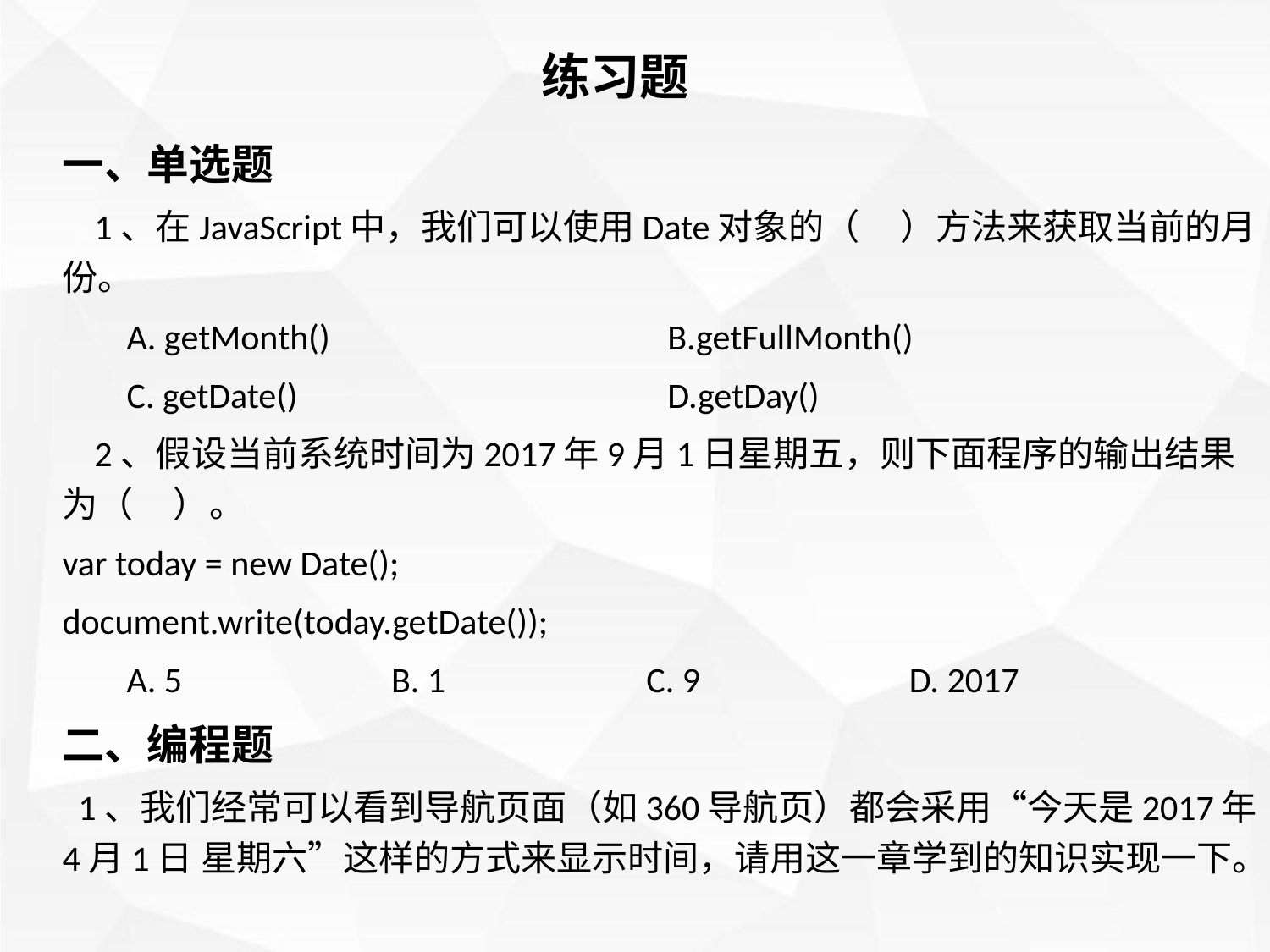

练习题
一、单选题
    1、在JavaScript中，我们可以使用Date对象的（     ）方法来获取当前的月份。
        A. getMonth()                                          B.getFullMonth()
        C. getDate()                                              D.getDay()
    2、假设当前系统时间为2017年9月1日星期五，则下面程序的输出结果为（     ）。
var today = new Date();
document.write(today.getDate());
        A. 5                          B. 1                         C. 9                          D. 2017
二、编程题
  1、我们经常可以看到导航页面（如360导航页）都会采用“今天是2017年4月1日 星期六”这样的方式来显示时间，请用这一章学到的知识实现一下。